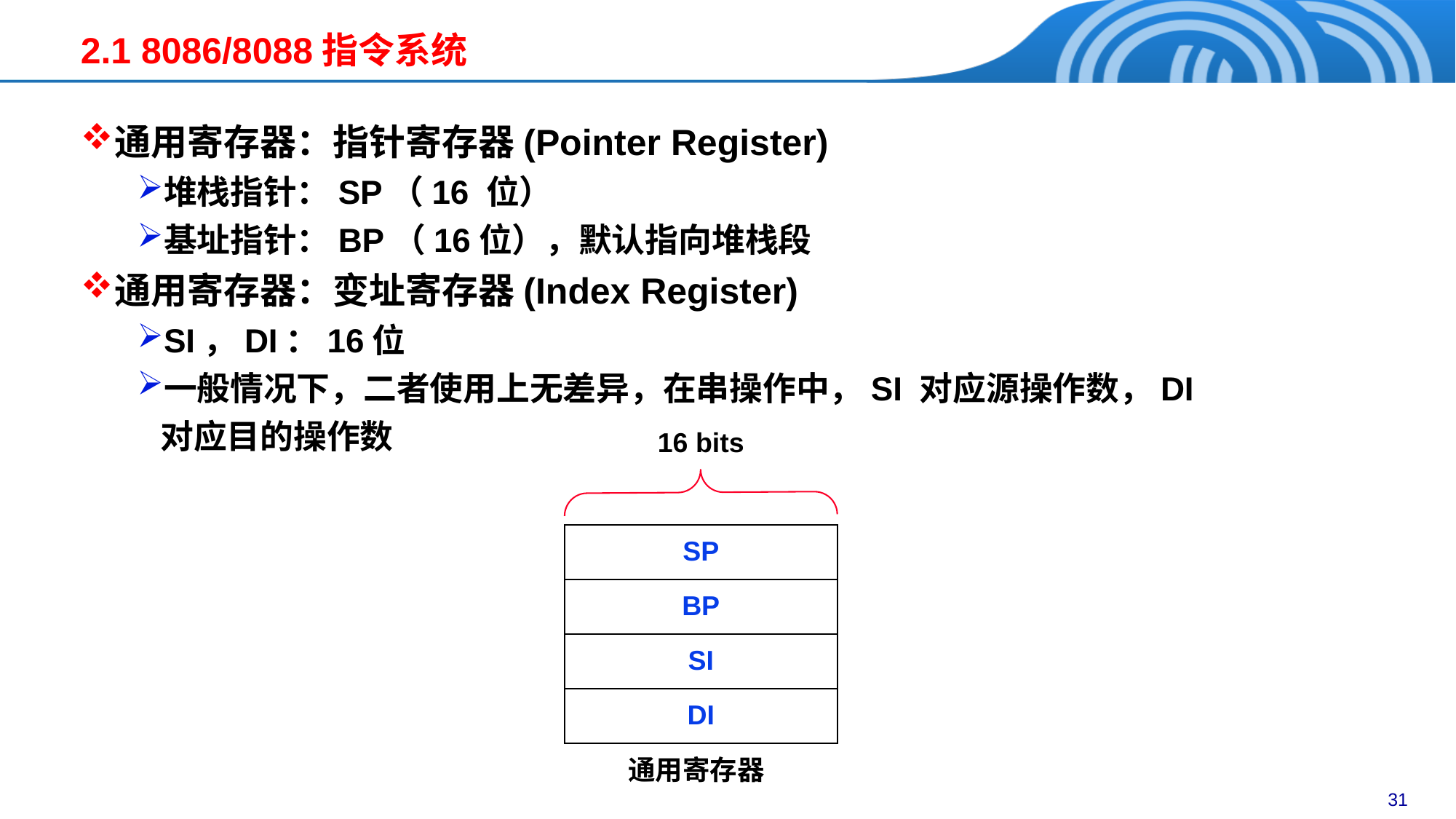

2.1 8086/8088指令系统
通用寄存器：指针寄存器(Pointer Register)
堆栈指针：SP（16 位）
基址指针：BP（16位），默认指向堆栈段
通用寄存器：变址寄存器(Index Register)
SI，DI：16位
一般情况下，二者使用上无差异，在串操作中，SI 对应源操作数，DI对应目的操作数

16 bits
SP
BP
SI
DI
通用寄存器